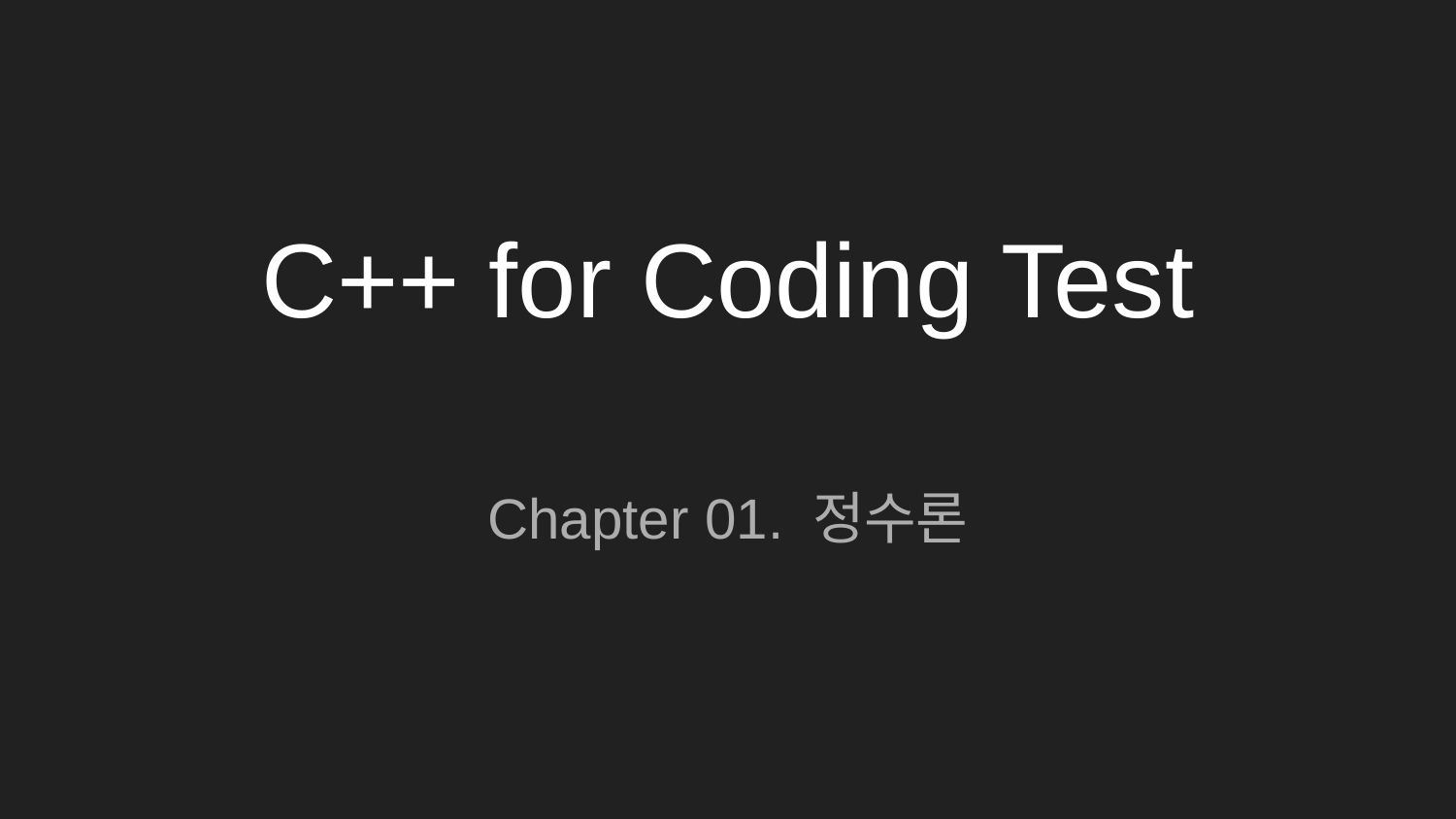

# C++ for Coding Test
Chapter 01. 정수론